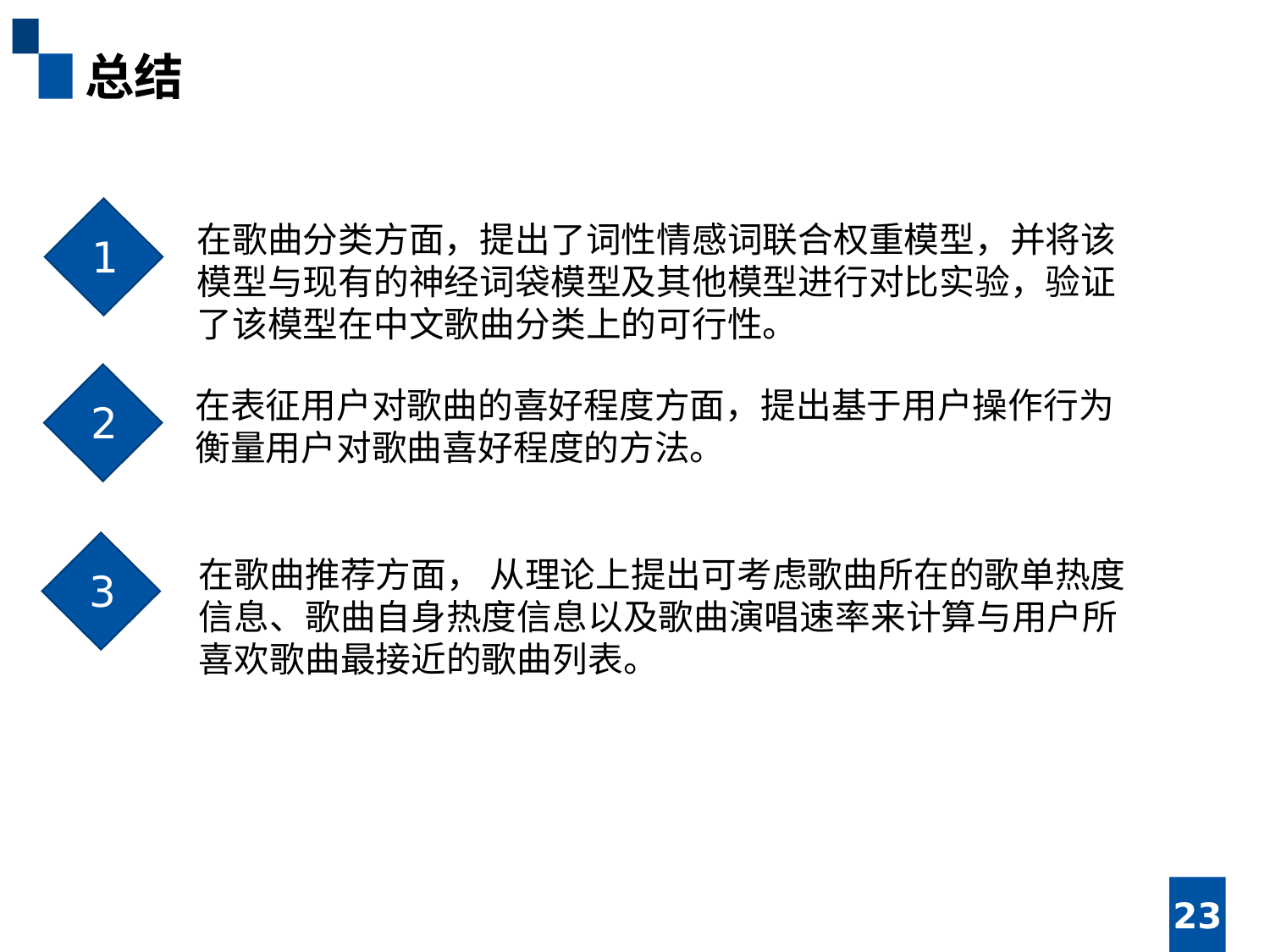

总结

在歌曲分类方面，提出了词性情感词联合权重模型，并将该模型与现有的神经词袋模型及其他模型进行对比实验，验证了该模型在中文歌曲分类上的可行性。
1

在表征用户对歌曲的喜好程度方面，提出基于用户操作行为衡量用户对歌曲喜好程度的方法。
2

在歌曲推荐方面， 从理论上提出可考虑歌曲所在的歌单热度信息、歌曲自身热度信息以及歌曲演唱速率来计算与用户所喜欢歌曲最接近的歌曲列表。
3
23